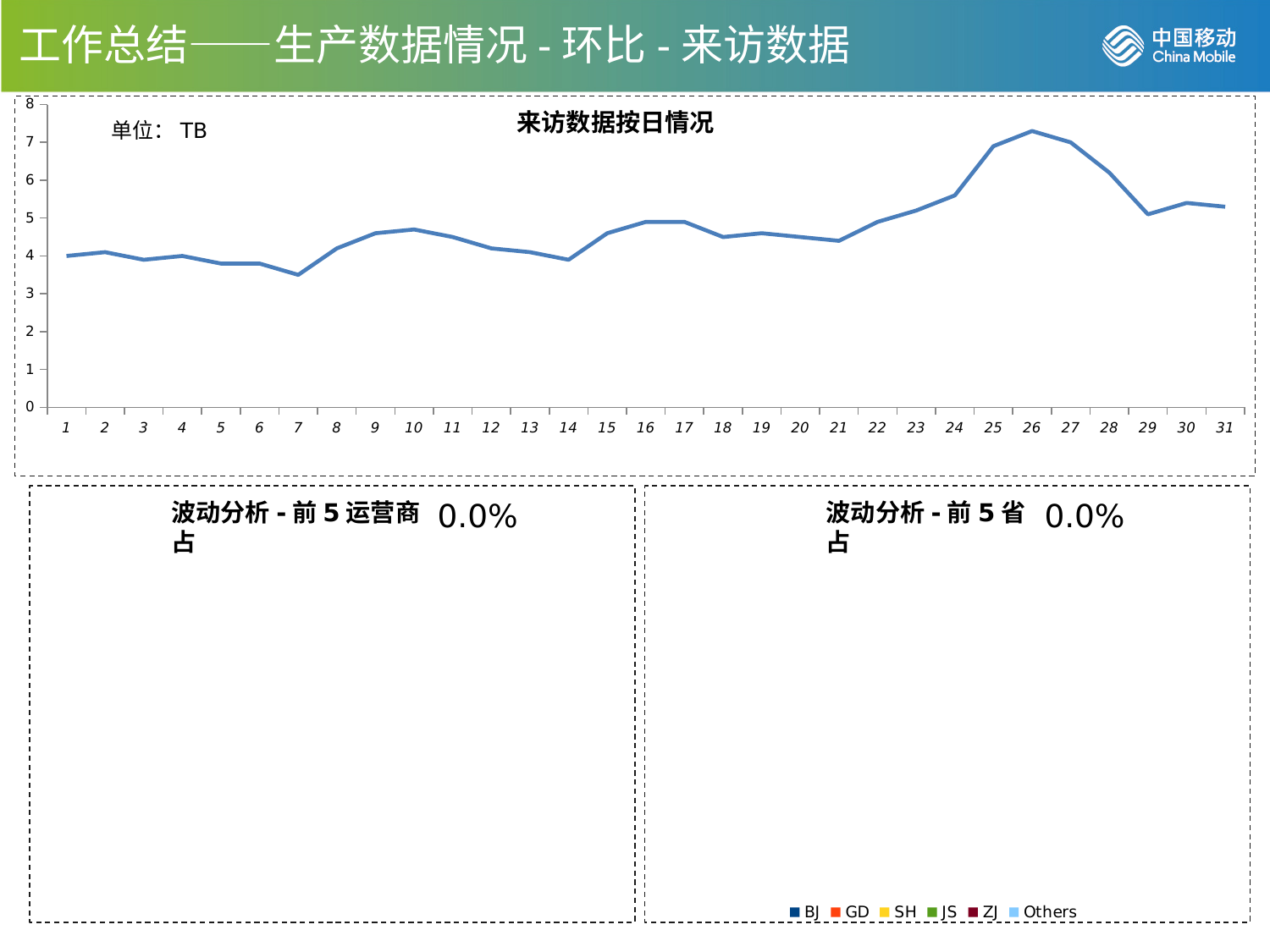

工作总结——生产数据情况-环比-来访数据

### Chart

| Category |  |
|---|---|
| 1 | 4.0 |
| 2 | 4.1 |
| 3 | 3.9 |
| 4 | 4.0 |
| 5 | 3.8 |
| 6 | 3.8 |
| 7 | 3.5 |
| 8 | 4.2 |
| 9 | 4.6 |
| 10 | 4.7 |
| 11 | 4.5 |
| 12 | 4.2 |
| 13 | 4.1 |
| 14 | 3.9 |
| 15 | 4.6 |
| 16 | 4.9 |
| 17 | 4.9 |
| 18 | 4.5 |
| 19 | 4.6 |
| 20 | 4.5 |
| 21 | 4.4 |
| 22 | 4.9 |
| 23 | 5.2 |
| 24 | 5.6 |
| 25 | 6.9 |
| 26 | 7.3 |
| 27 | 7.0 |
| 28 | 6.2 |
| 29 | 5.1 |
| 30 | 5.4 |
| 31 | 5.3 |
来访数据按日情况
单位：TB

### Chart

| Category |  |
|---|---|

[unsupported chart]

0.0%
0.0%